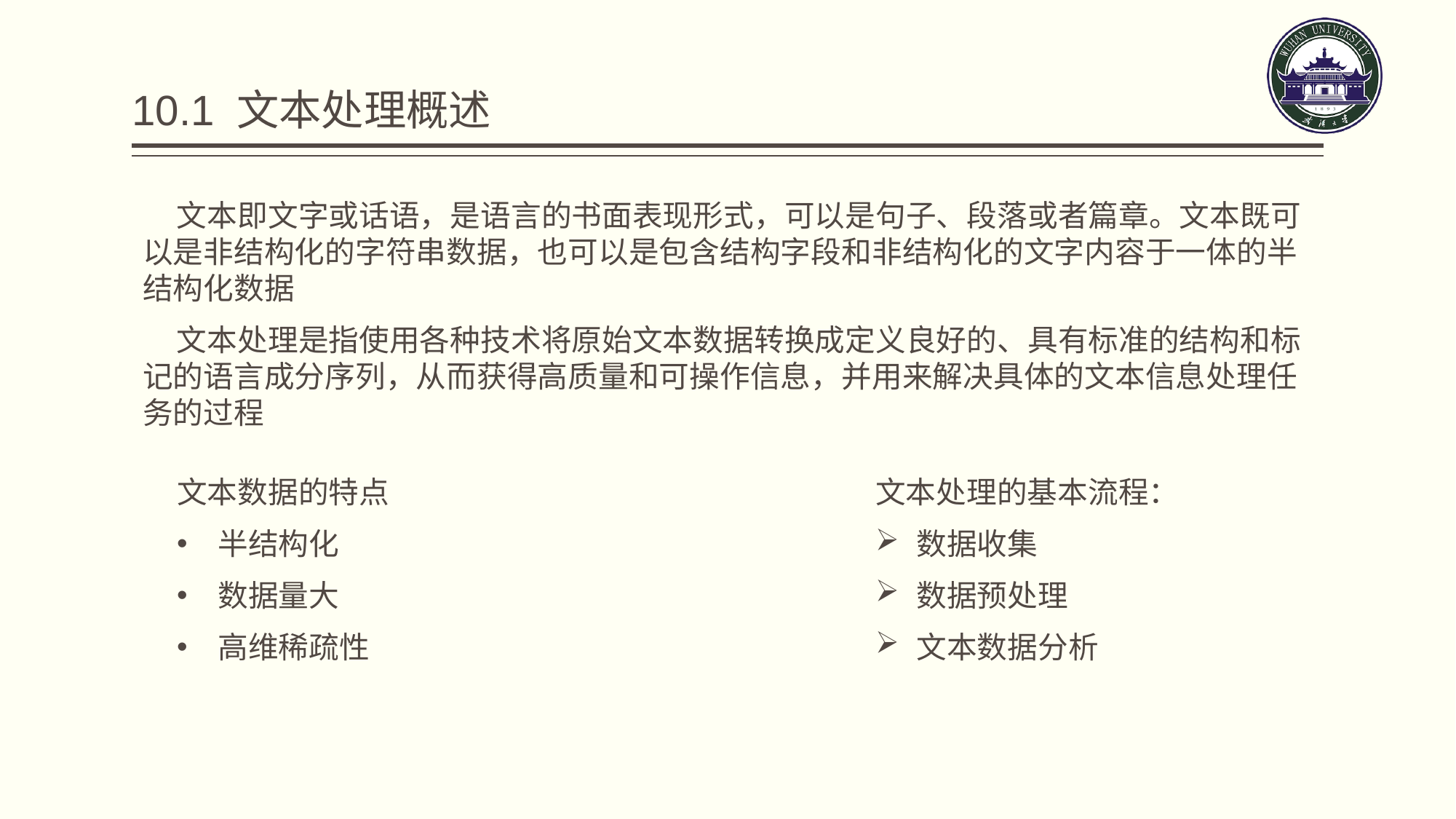

# 10.1 文本处理概述
    文本即文字或话语，是语言的书面表现形式，可以是句子、段落或者篇章。文本既可以是非结构化的字符串数据，也可以是包含结构字段和非结构化的文字内容于一体的半结构化数据
    文本处理是指使用各种技术将原始文本数据转换成定义良好的、具有标准的结构和标记的语言成分序列，从而获得高质量和可操作信息，并用来解决具体的文本信息处理任务的过程
文本数据的特点
半结构化
数据量大
高维稀疏性
文本处理的基本流程：
数据收集
数据预处理
文本数据分析